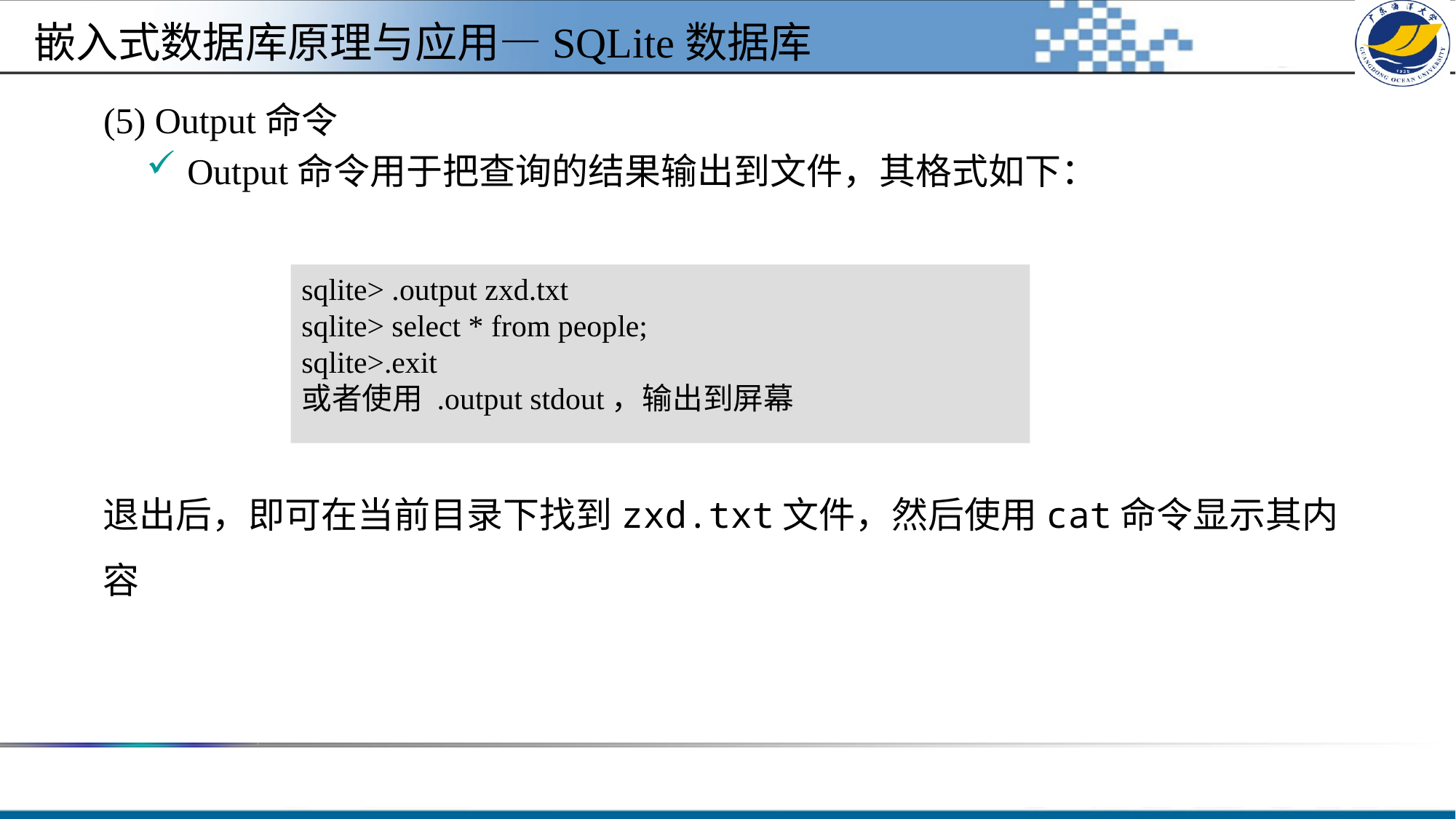

#
嵌入式数据库原理与应用—SQLite数据库
(5) Output命令
Output命令用于把查询的结果输出到文件，其格式如下：
sqlite> .output zxd.txt
sqlite> select * from people;
sqlite>.exit
或者使用 .output stdout，输出到屏幕
退出后，即可在当前目录下找到zxd.txt文件，然后使用cat命令显示其内容